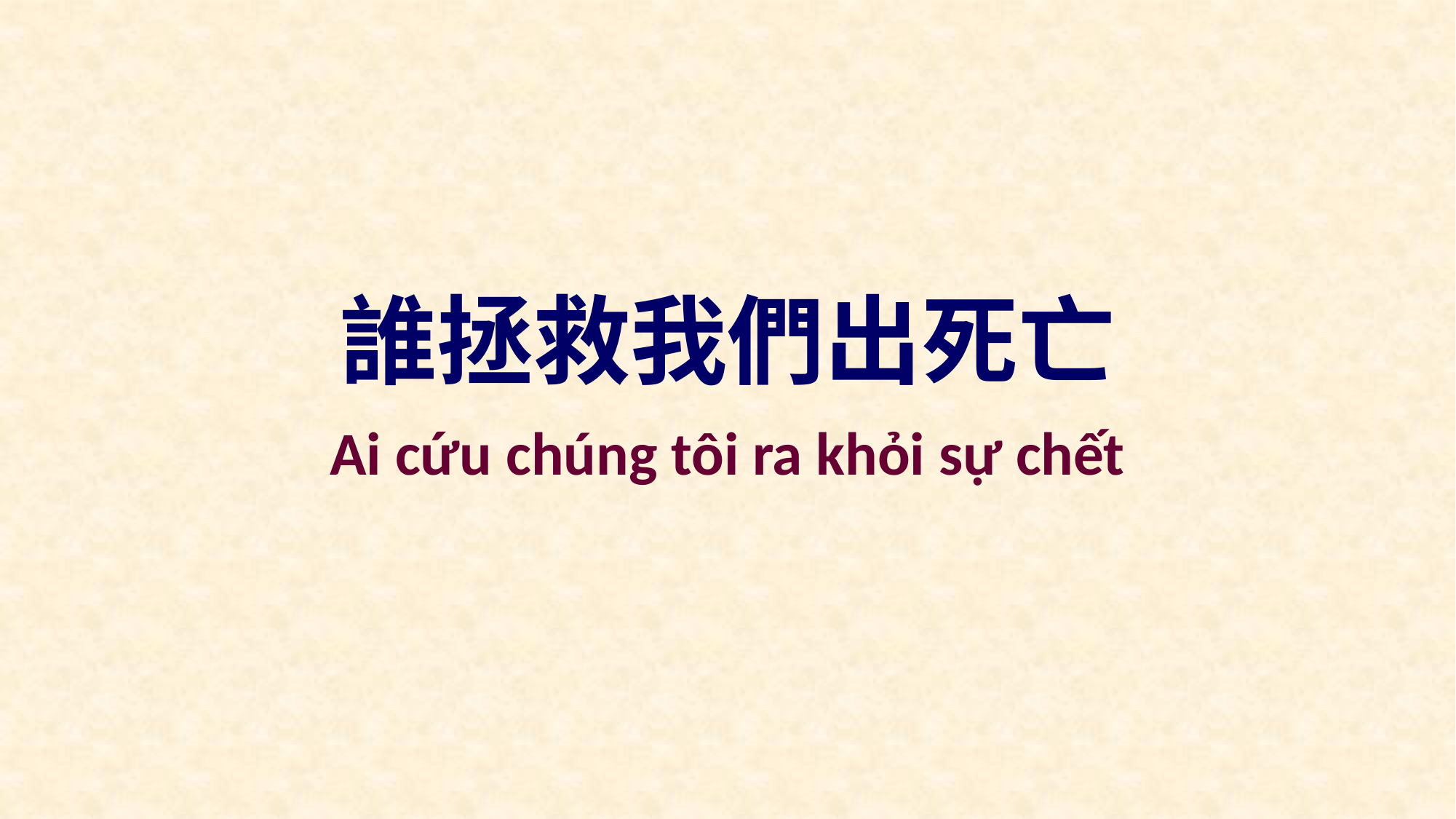

誰拯救我們出死亡
Ai cứu chúng tôi ra khỏi sự chết